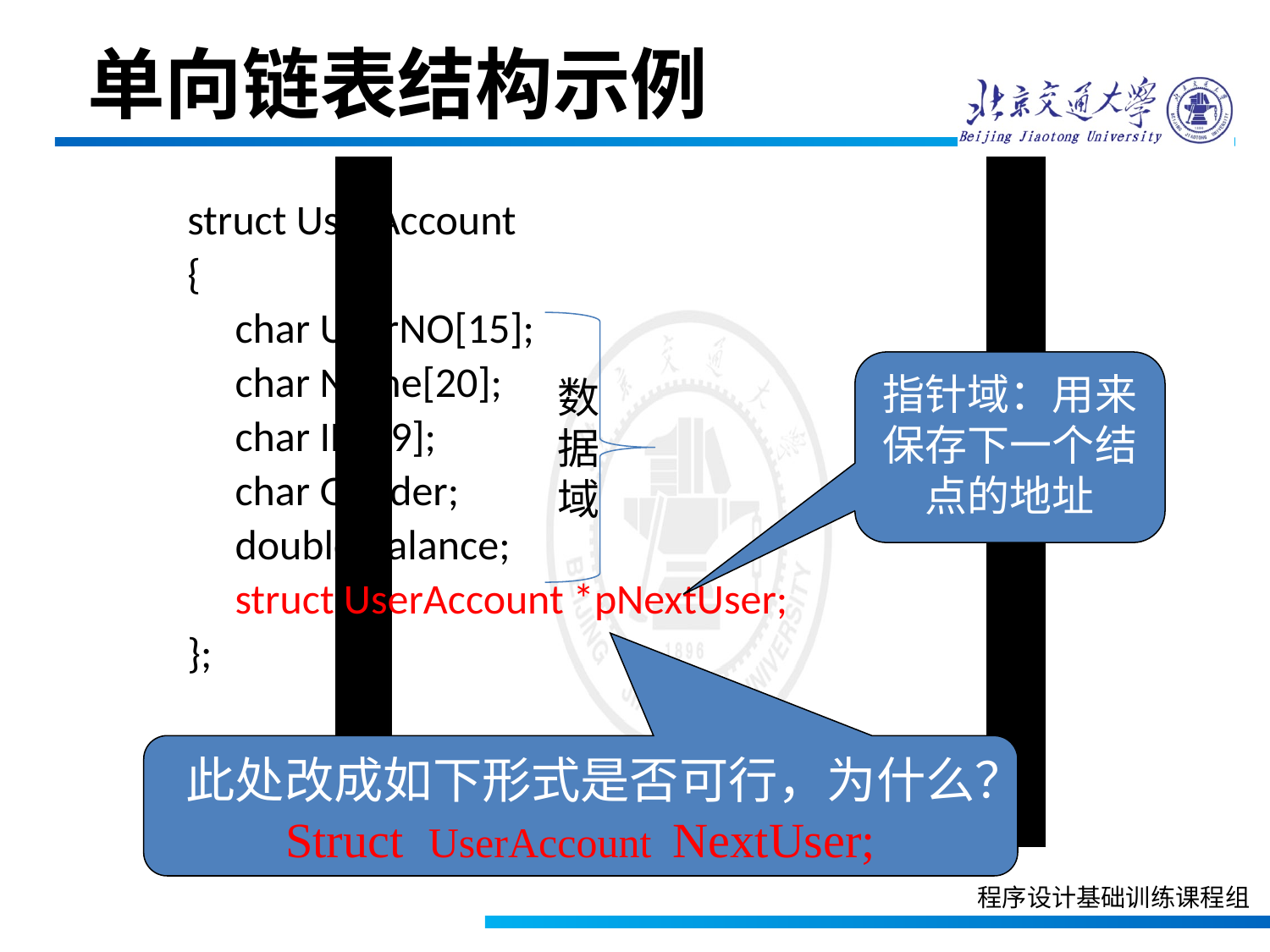

单向链表结构示例
struct UserAccount
{
     char UserNO[15];
     char Name[20];
     char ID[19];
     char Gender;
     double Balance;
	struct UserAccount *pNextUser;
};

数据域
指针域：用来保存下一个结点的地址
此处改成如下形式是否可行，为什么？
Struct  UserAccount  NextUser;
程序设计基础训练课程组